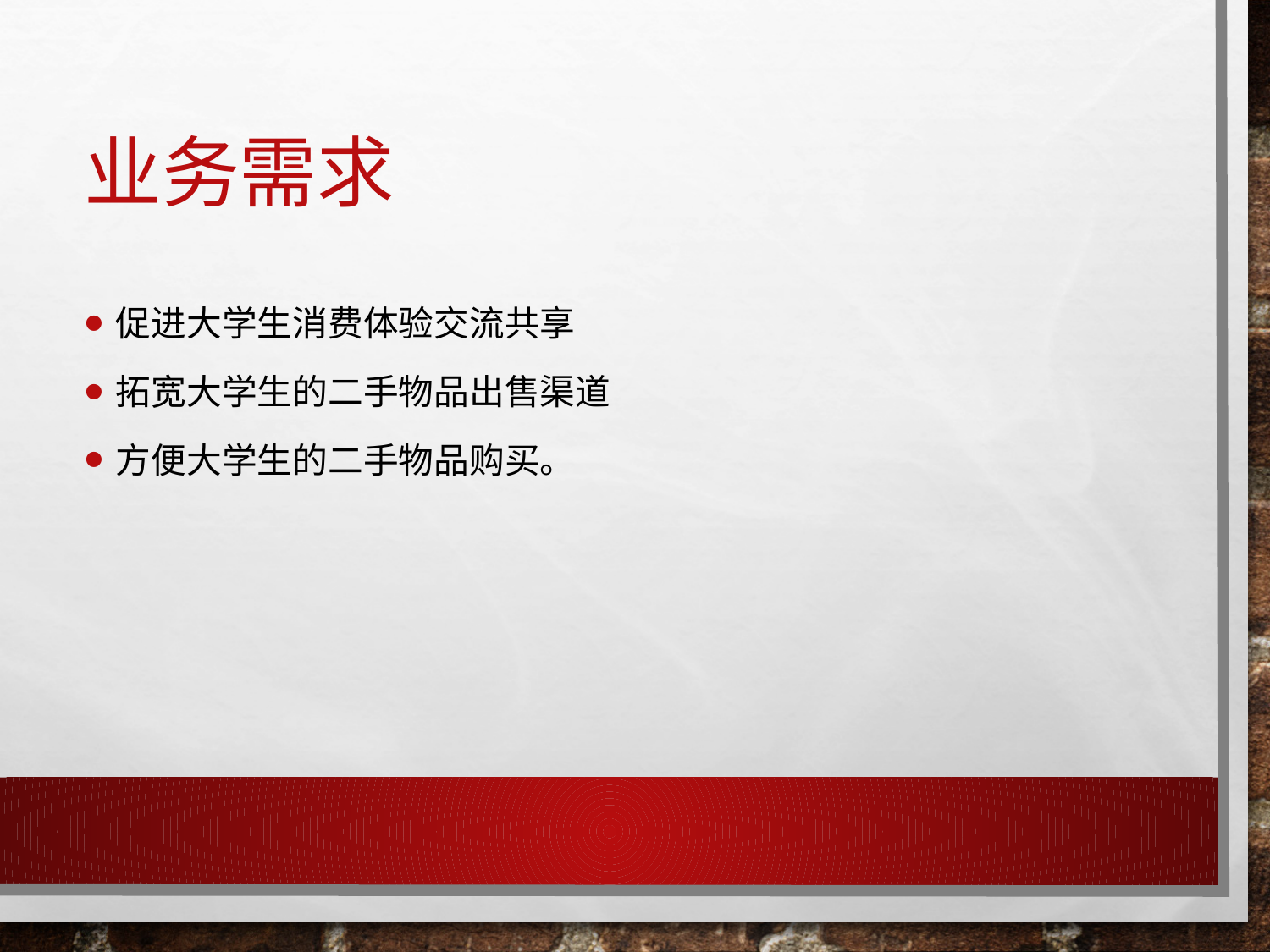

# 业务需求
促进大学生消费体验交流共享
拓宽大学生的二手物品出售渠道
方便大学生的二手物品购买。